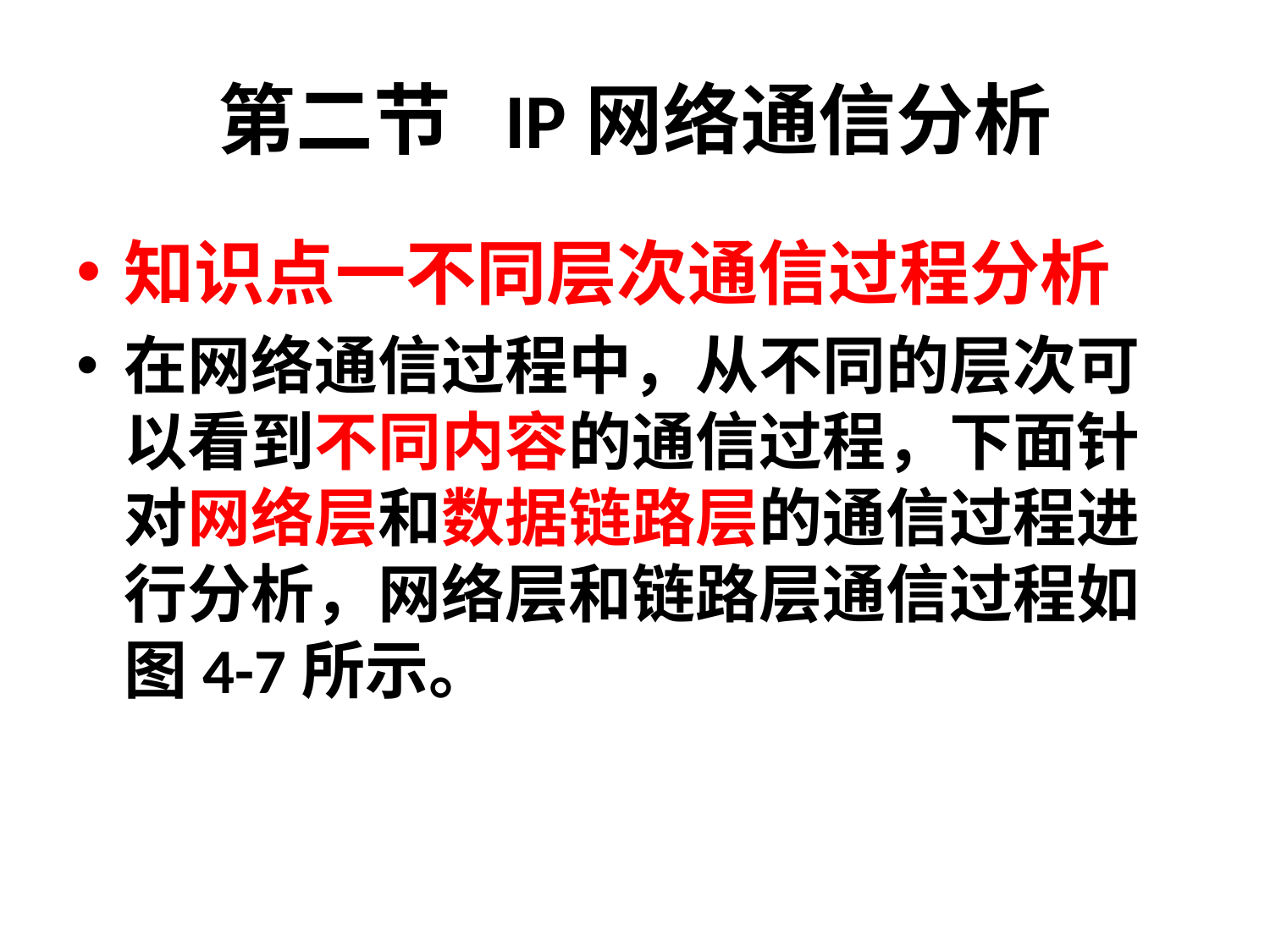

# 第二节  IP网络通信分析
知识点一不同层次通信过程分析
在网络通信过程中，从不同的层次可以看到不同内容的通信过程，下面针对网络层和数据链路层的通信过程进行分析，网络层和链路层通信过程如图4-7所示。